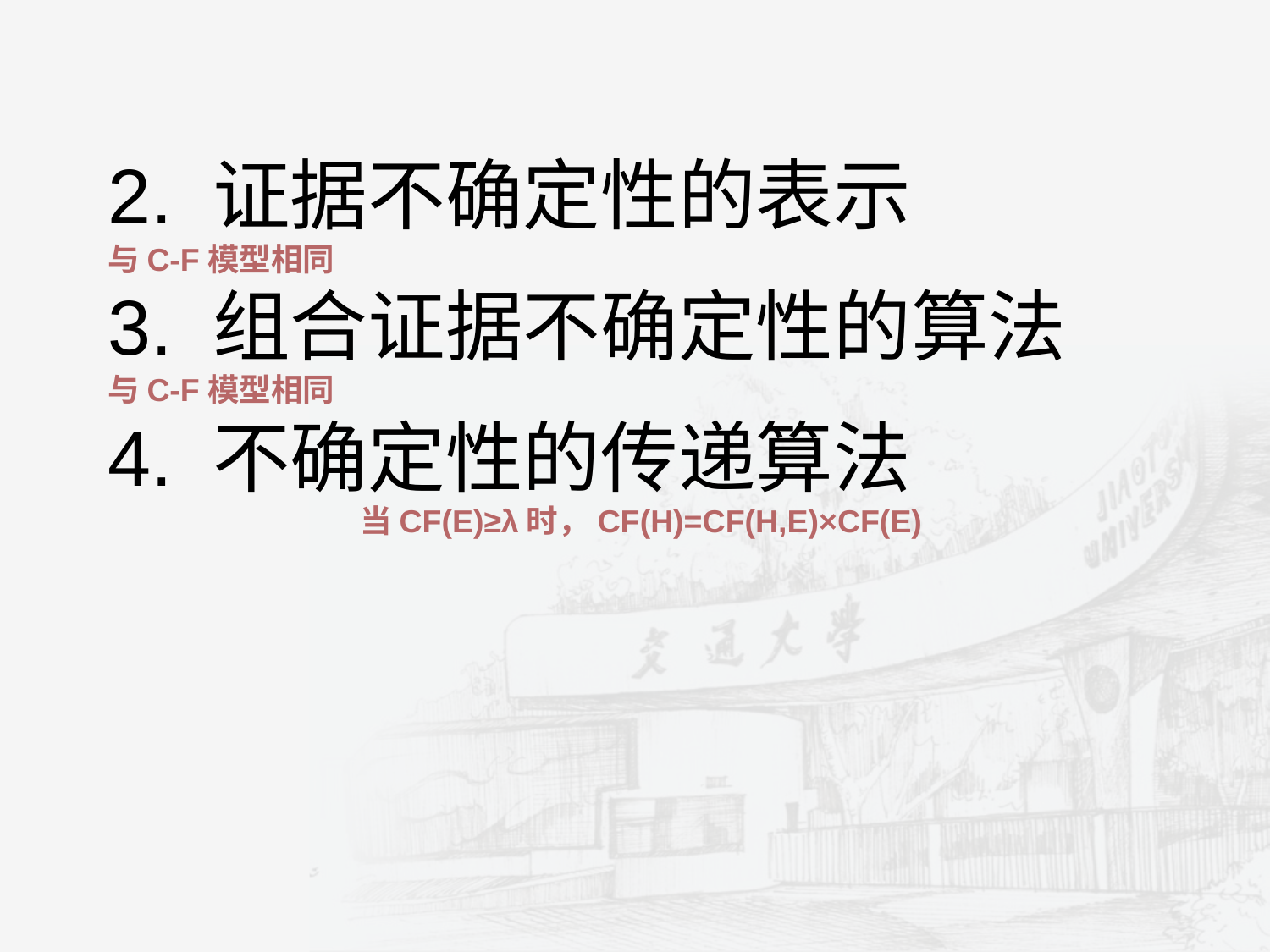

2. 证据不确定性的表示
与C-F模型相同
3. 组合证据不确定性的算法
与C-F模型相同
4. 不确定性的传递算法
当CF(E)≥λ时，CF(H)=CF(H,E)×CF(E)
71